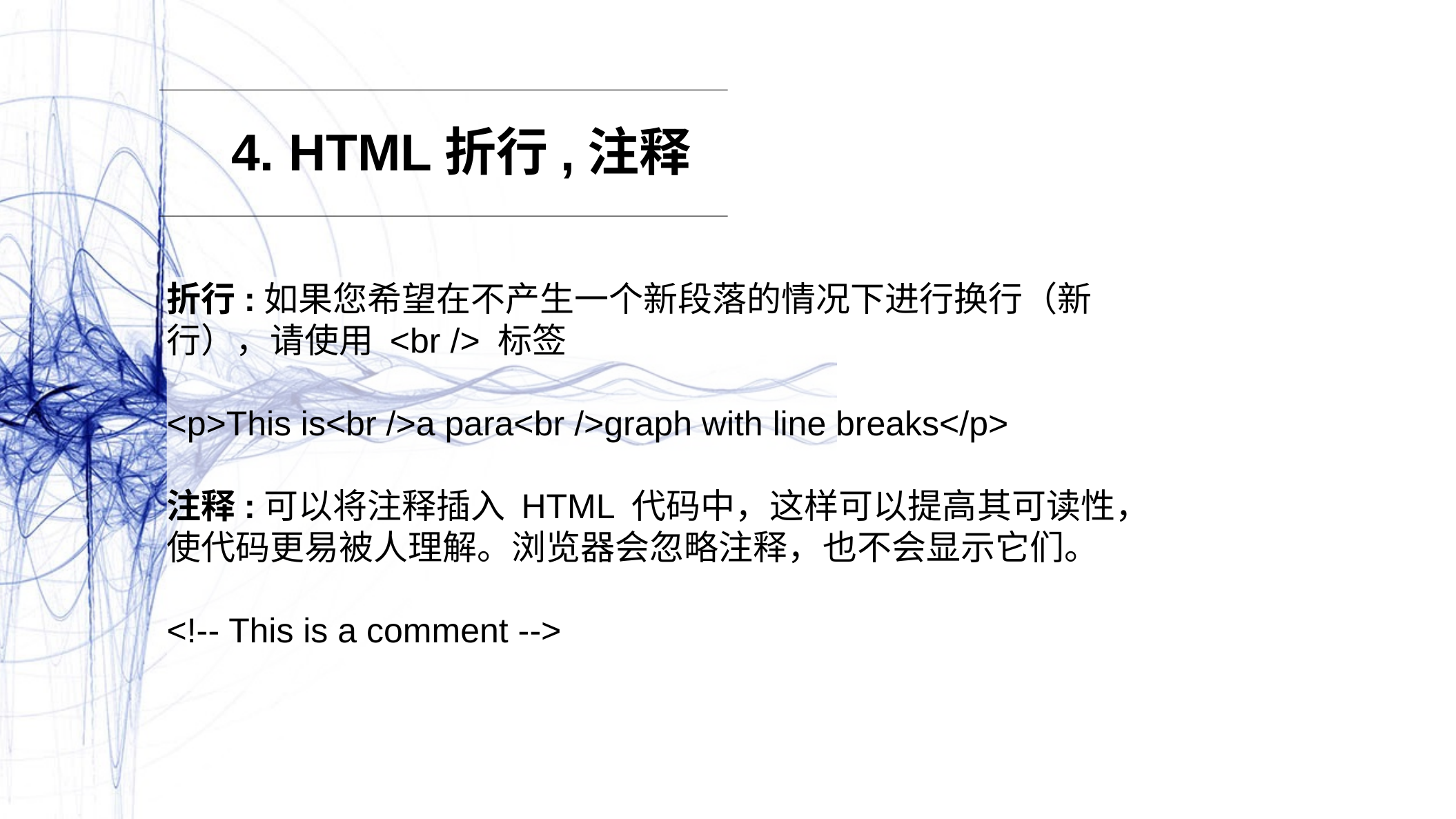

4. HTML折行,注释

折行:如果您希望在不产生一个新段落的情况下进行换行（新行），请使用 <br /> 标签

<p>This is<br />a para<br />graph with line breaks</p>

注释:可以将注释插入 HTML 代码中，这样可以提高其可读性，使代码更易被人理解。浏览器会忽略注释，也不会显示它们。

<!-- This is a comment -->